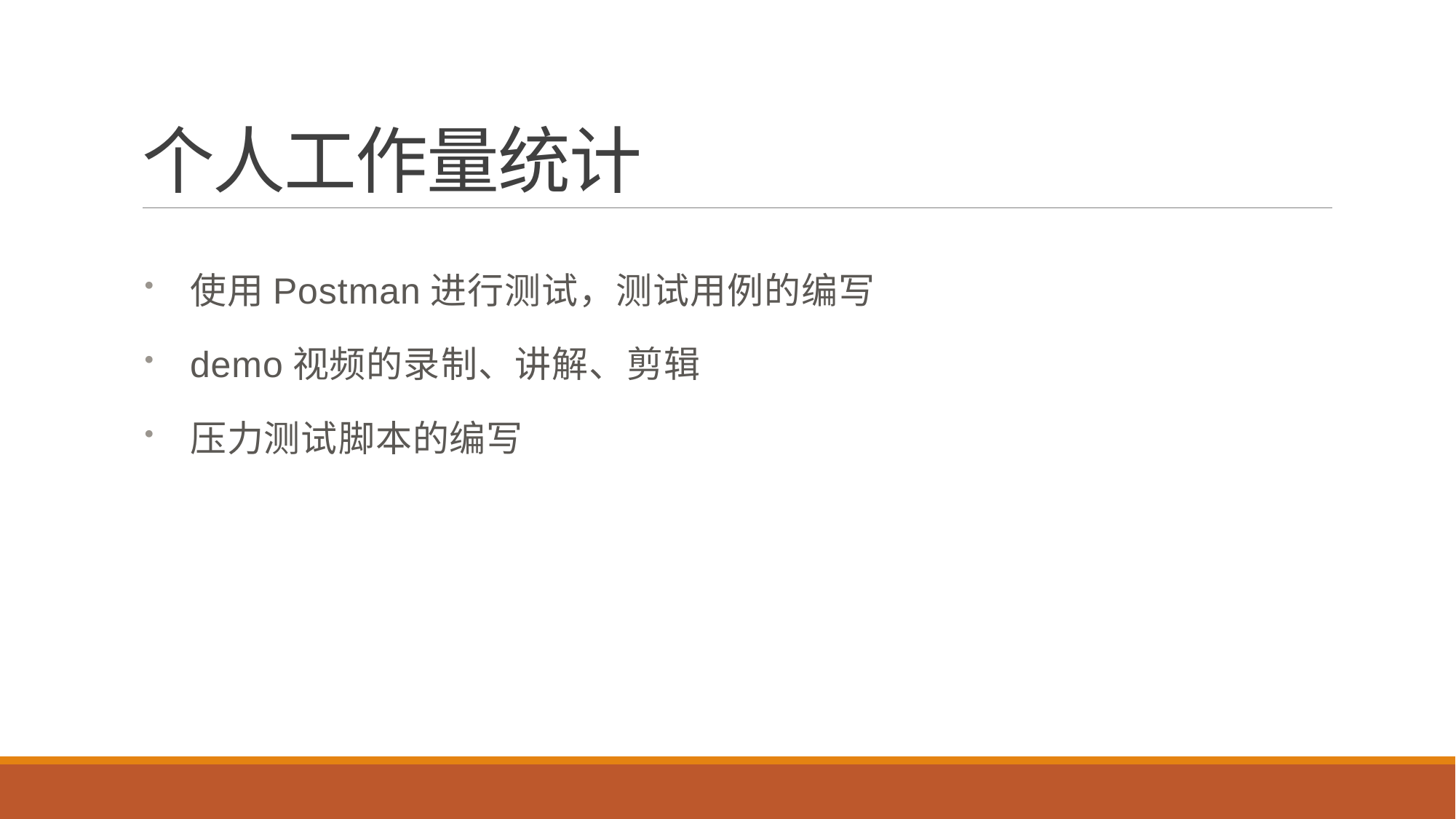

# 个人工作量统计
使用Postman进行测试，测试用例的编写
demo视频的录制、讲解、剪辑
压力测试脚本的编写